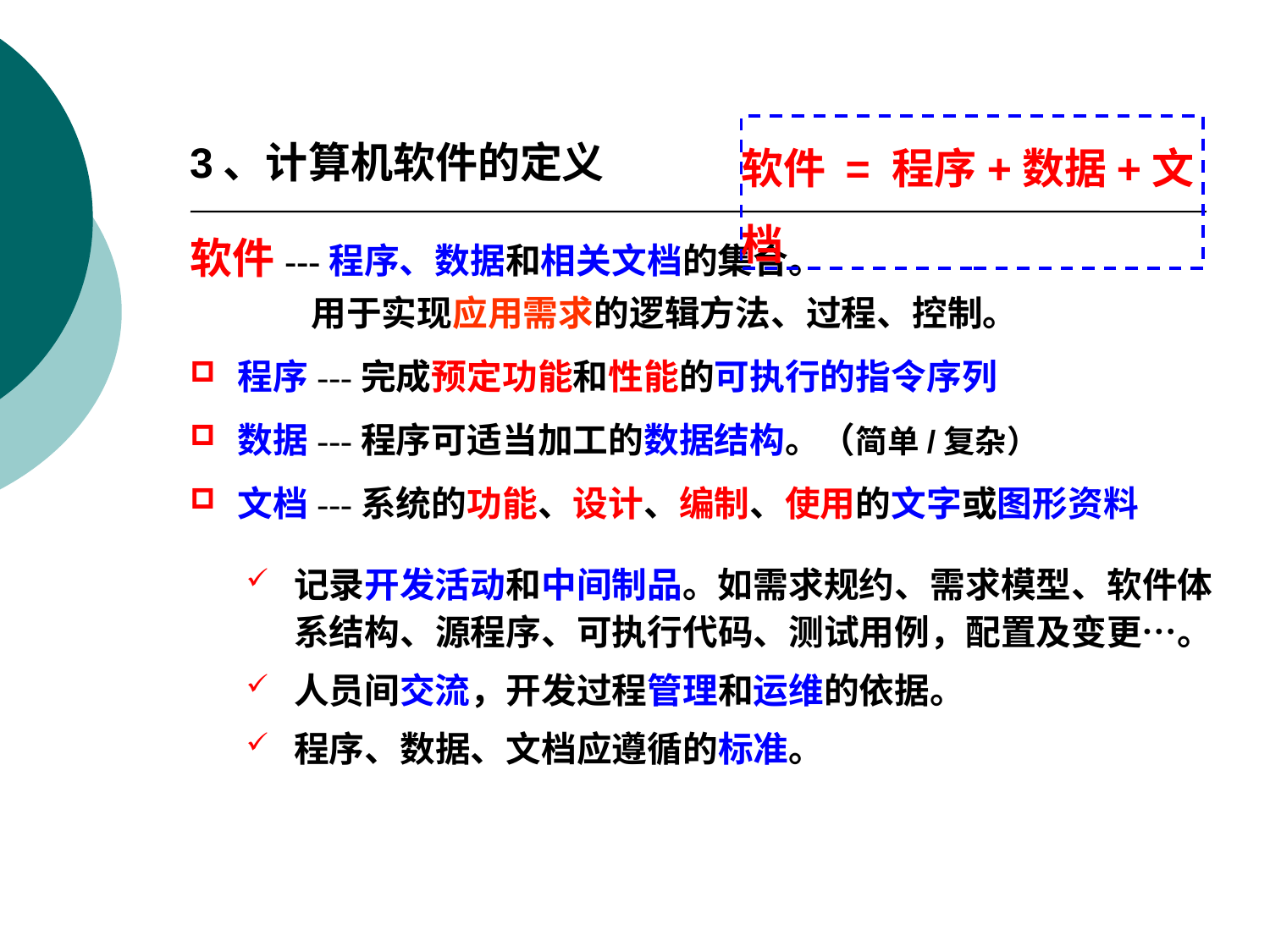

软件 = 程序+数据+文档
3、计算机软件的定义
软件---程序、数据和相关文档的集合。
              用于实现应用需求的逻辑方法、过程、控制。
程序---完成预定功能和性能的可执行的指令序列
数据---程序可适当加工的数据结构。（简单/复杂）
文档---系统的功能、设计、编制、使用的文字或图形资料
记录开发活动和中间制品。如需求规约、需求模型、软件体系结构、源程序、可执行代码、测试用例，配置及变更…。
人员间交流，开发过程管理和运维的依据。
程序、数据、文档应遵循的标准。